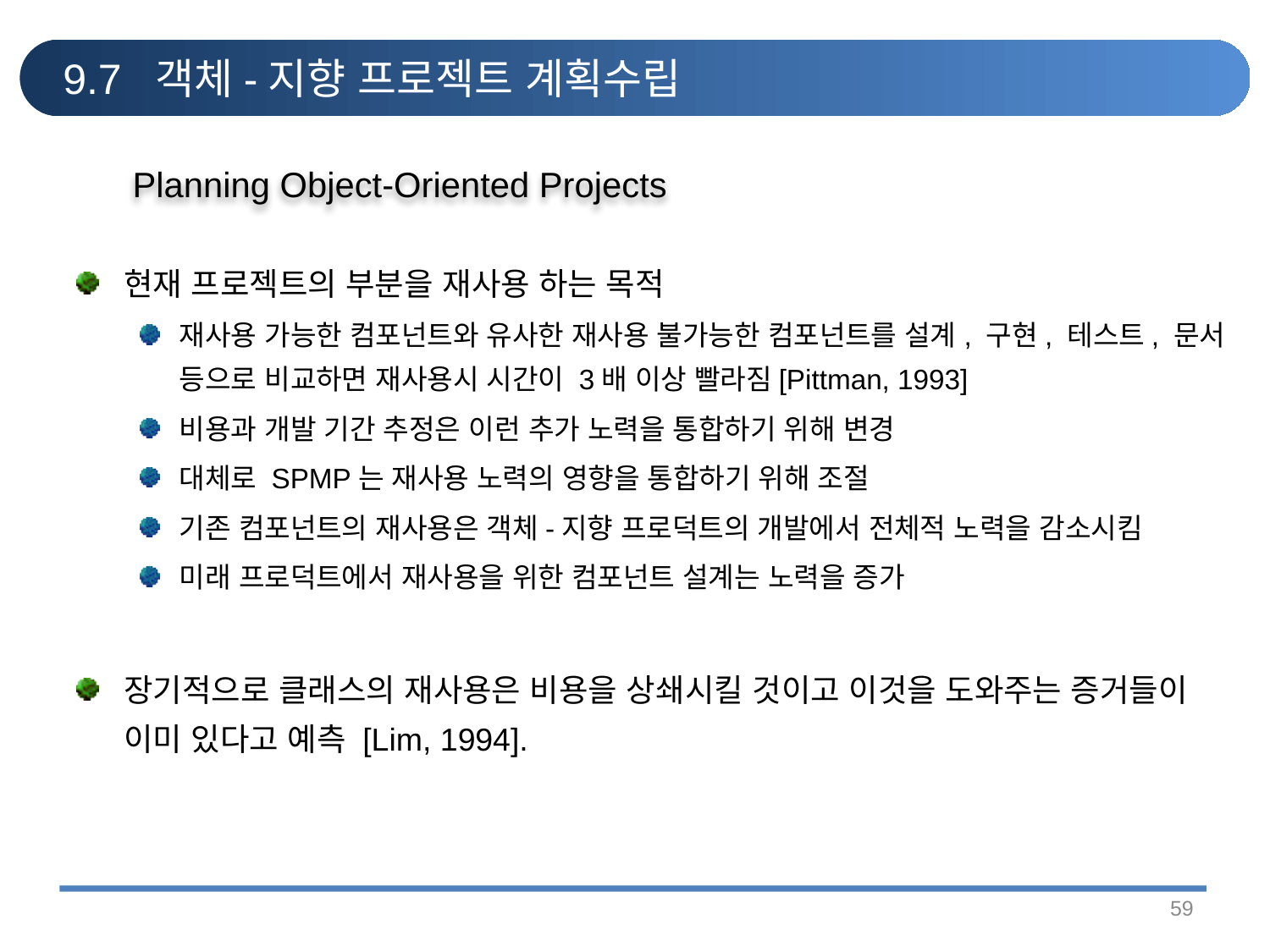

# 9.7  객체-지향 프로젝트 계획수립
Planning Object-Oriented Projects
현재 프로젝트의 부분을 재사용 하는 목적
재사용 가능한 컴포넌트와 유사한 재사용 불가능한 컴포넌트를 설계, 구현, 테스트, 문서 등으로 비교하면 재사용시 시간이 3배 이상 빨라짐[Pittman, 1993]
비용과 개발 기간 추정은 이런 추가 노력을 통합하기 위해 변경
대체로 SPMP는 재사용 노력의 영향을 통합하기 위해 조절
기존 컴포넌트의 재사용은 객체-지향 프로덕트의 개발에서 전체적 노력을 감소시킴
미래 프로덕트에서 재사용을 위한 컴포넌트 설계는 노력을 증가

장기적으로 클래스의 재사용은 비용을 상쇄시킬 것이고 이것을 도와주는 증거들이 이미 있다고 예측 [Lim, 1994].

59